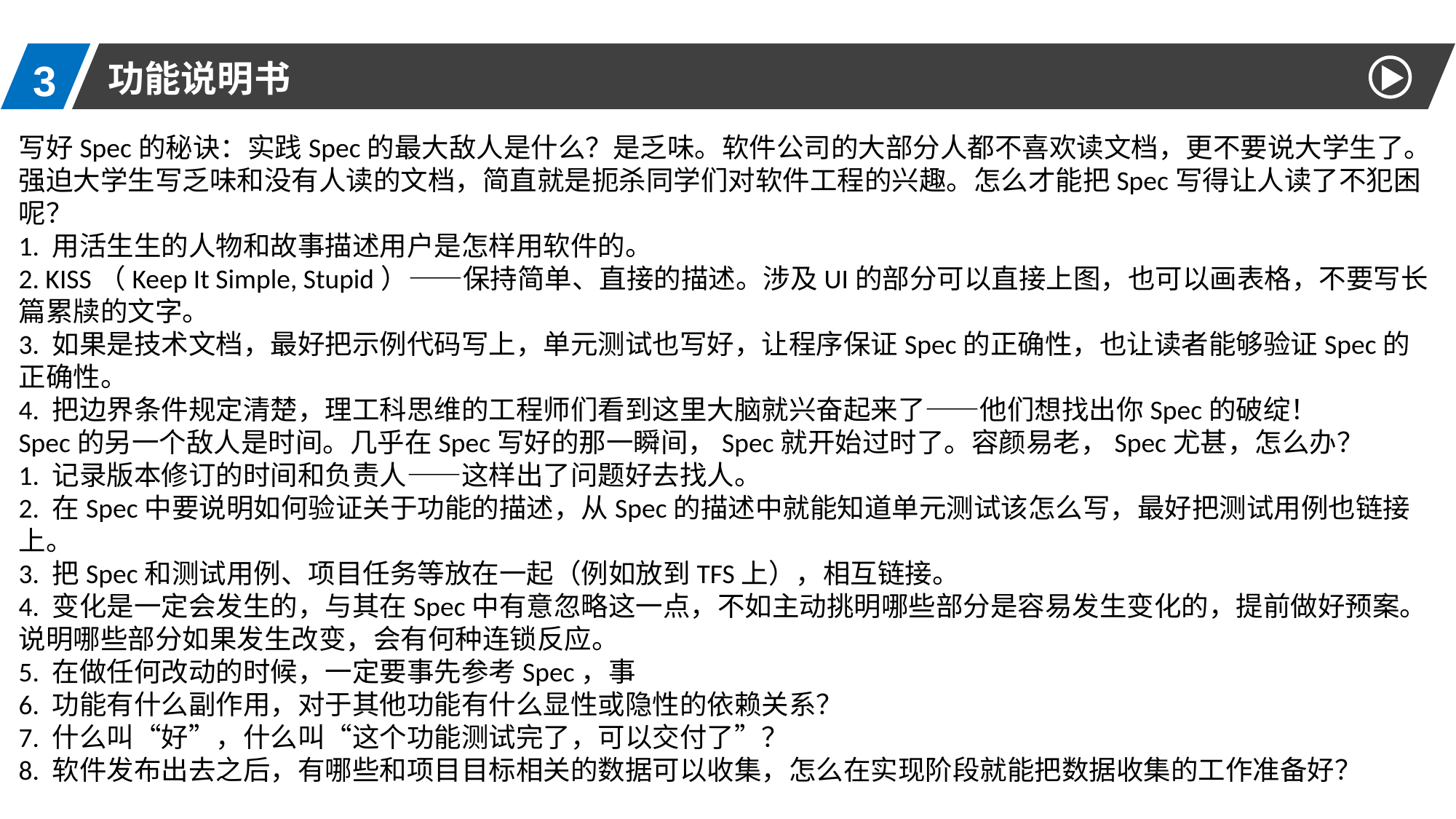

3
功能说明书

写好Spec的秘诀：实践Spec的最大敌人是什么？是乏味。软件公司的大部分人都不喜欢读文档，更不要说大学生了。强迫大学生写乏味和没有人读的文档，简直就是扼杀同学们对软件工程的兴趣。怎么才能把Spec写得让人读了不犯困呢？
1. 用活生生的人物和故事描述用户是怎样用软件的。
2. KISS（Keep It Simple, Stupid）——保持简单、直接的描述。涉及UI的部分可以直接上图，也可以画表格，不要写长篇累牍的文字。
3. 如果是技术文档，最好把示例代码写上，单元测试也写好，让程序保证Spec的正确性，也让读者能够验证Spec的正确性。
4. 把边界条件规定清楚，理工科思维的工程师们看到这里大脑就兴奋起来了——他们想找出你Spec的破绽！
Spec的另一个敌人是时间。几乎在Spec写好的那一瞬间，Spec就开始过时了。容颜易老，Spec尤甚，怎么办？
1. 记录版本修订的时间和负责人——这样出了问题好去找人。
2. 在Spec中要说明如何验证关于功能的描述，从Spec的描述中就能知道单元测试该怎么写，最好把测试用例也链接上。
3. 把Spec和测试用例、项目任务等放在一起（例如放到TFS上），相互链接。
4. 变化是一定会发生的，与其在Spec中有意忽略这一点，不如主动挑明哪些部分是容易发生变化的，提前做好预案。说明哪些部分如果发生改变，会有何种连锁反应。
5. 在做任何改动的时候，一定要事先参考Spec，事
6. 功能有什么副作用，对于其他功能有什么显性或隐性的依赖关系？
7. 什么叫“好”，什么叫“这个功能测试完了，可以交付了”？
8. 软件发布出去之后，有哪些和项目目标相关的数据可以收集，怎么在实现阶段就能把数据收集的工作准备好？